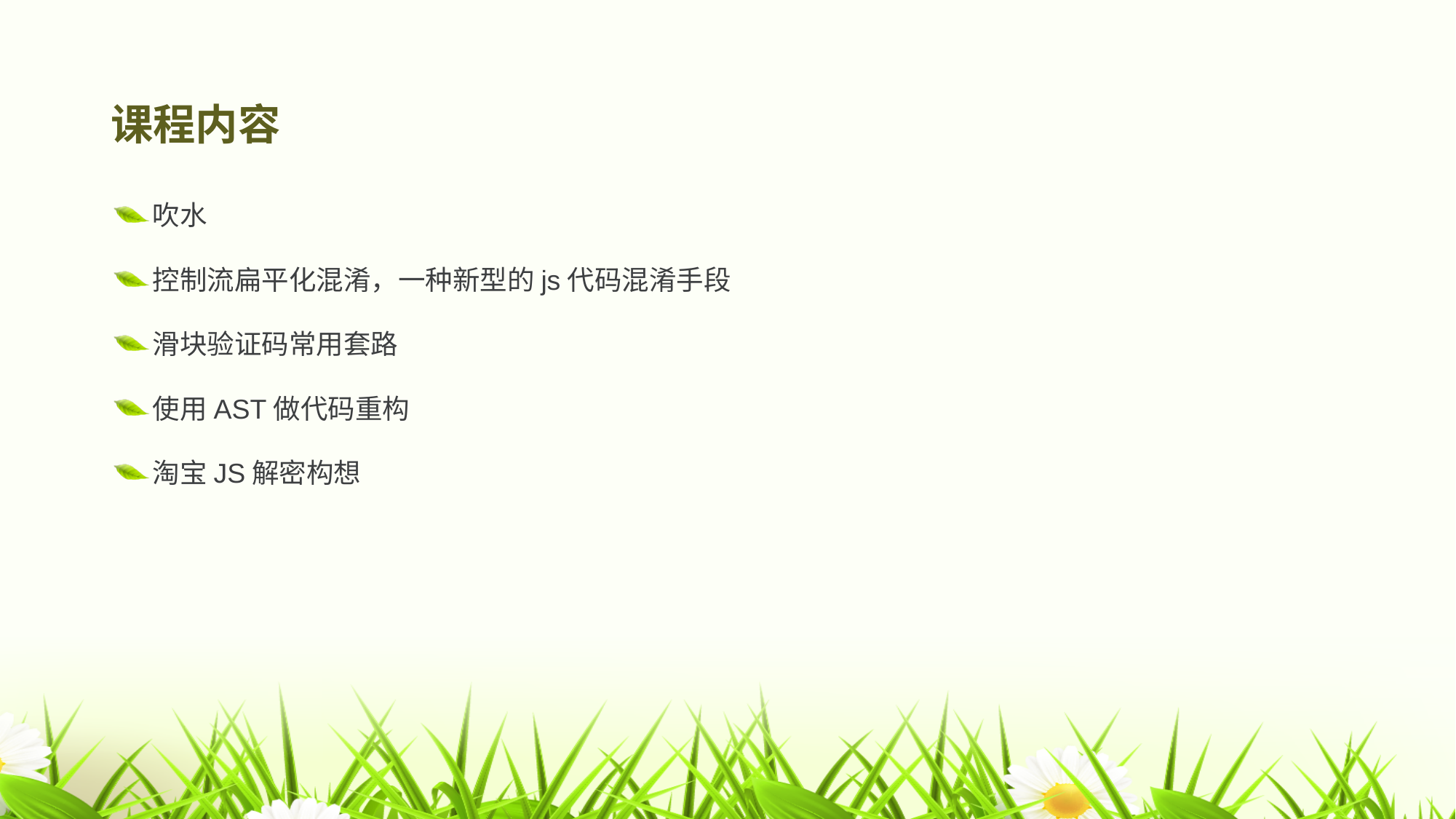

# 课程内容
吹水
控制流扁平化混淆，一种新型的js代码混淆手段
滑块验证码常用套路
使用AST做代码重构
淘宝JS解密构想